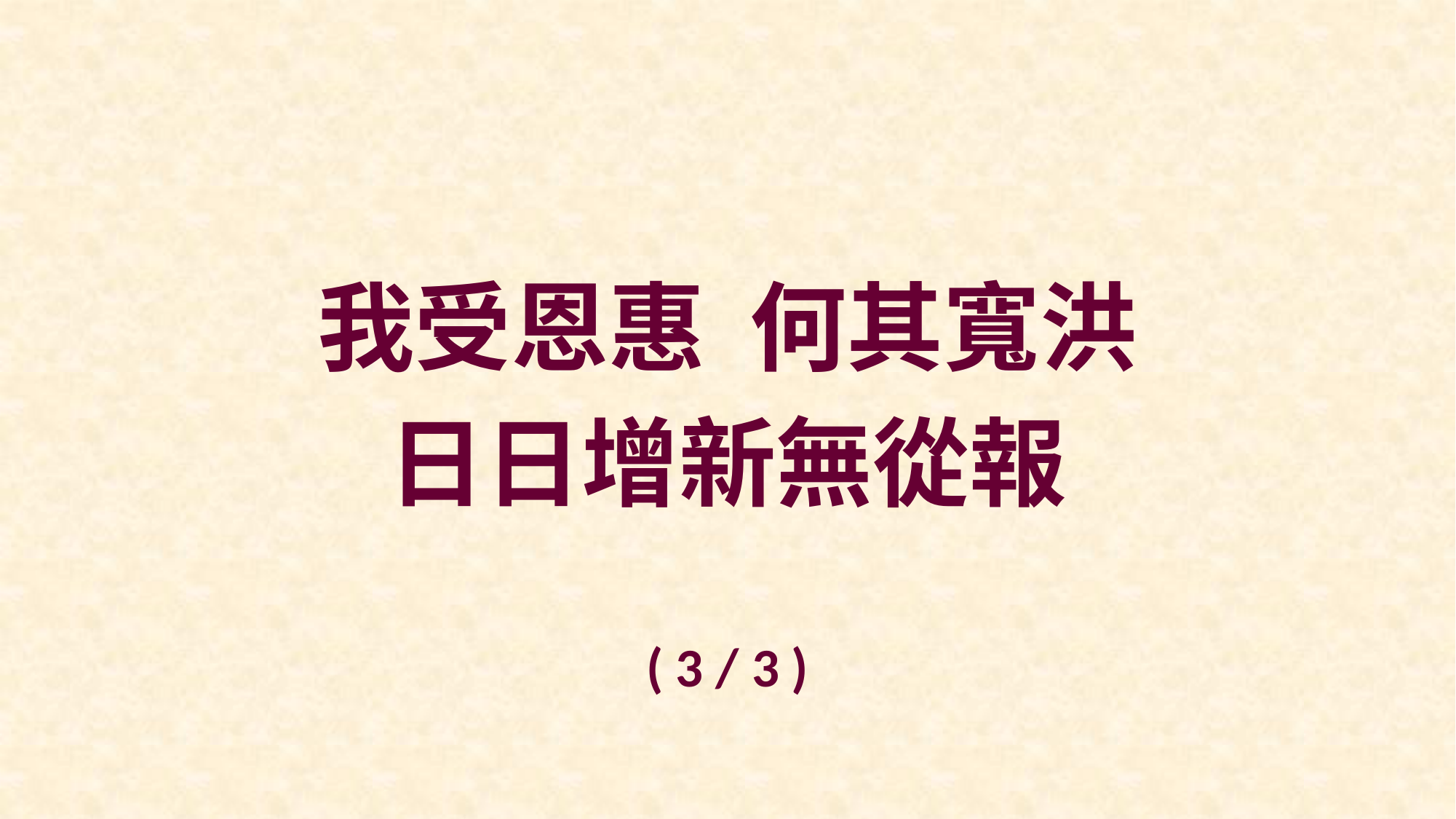

我受恩惠  何其寬洪
日日增新無從報
( 3 / 3 )